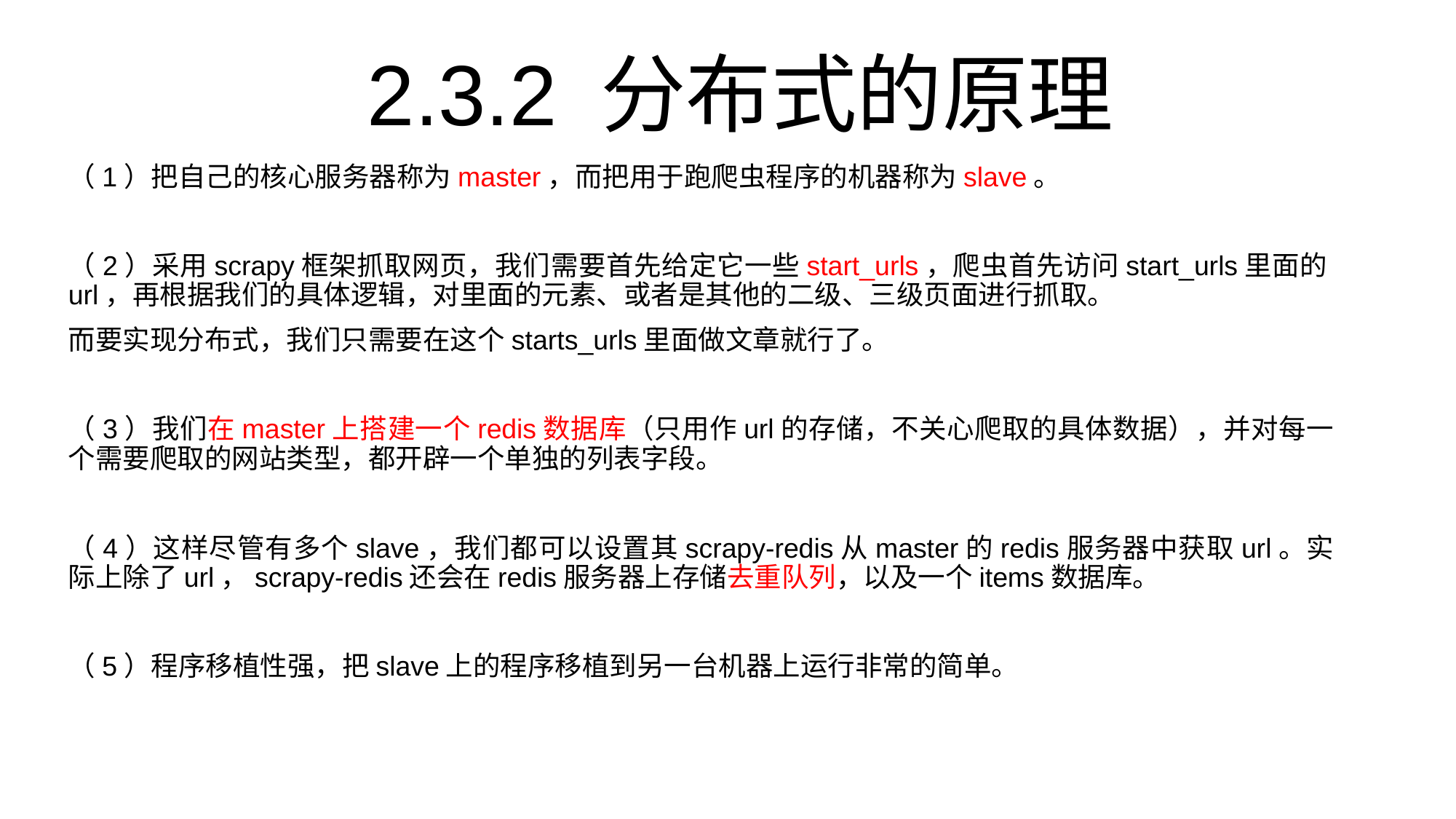

# 2.3.2 分布式的原理
（1）把自己的核心服务器称为master，而把用于跑爬虫程序的机器称为slave。

（2）采用scrapy框架抓取网页，我们需要首先给定它一些start_urls，爬虫首先访问start_urls里面的url，再根据我们的具体逻辑，对里面的元素、或者是其他的二级、三级页面进行抓取。
而要实现分布式，我们只需要在这个starts_urls里面做文章就行了。

（3）我们在master上搭建一个redis数据库（只用作url的存储，不关心爬取的具体数据），并对每一个需要爬取的网站类型，都开辟一个单独的列表字段。

（4）这样尽管有多个slave，我们都可以设置其scrapy-redis从master的redis服务器中获取url。实际上除了url，scrapy-redis还会在redis服务器上存储去重队列，以及一个items数据库。

（5）程序移植性强，把slave上的程序移植到另一台机器上运行非常的简单。